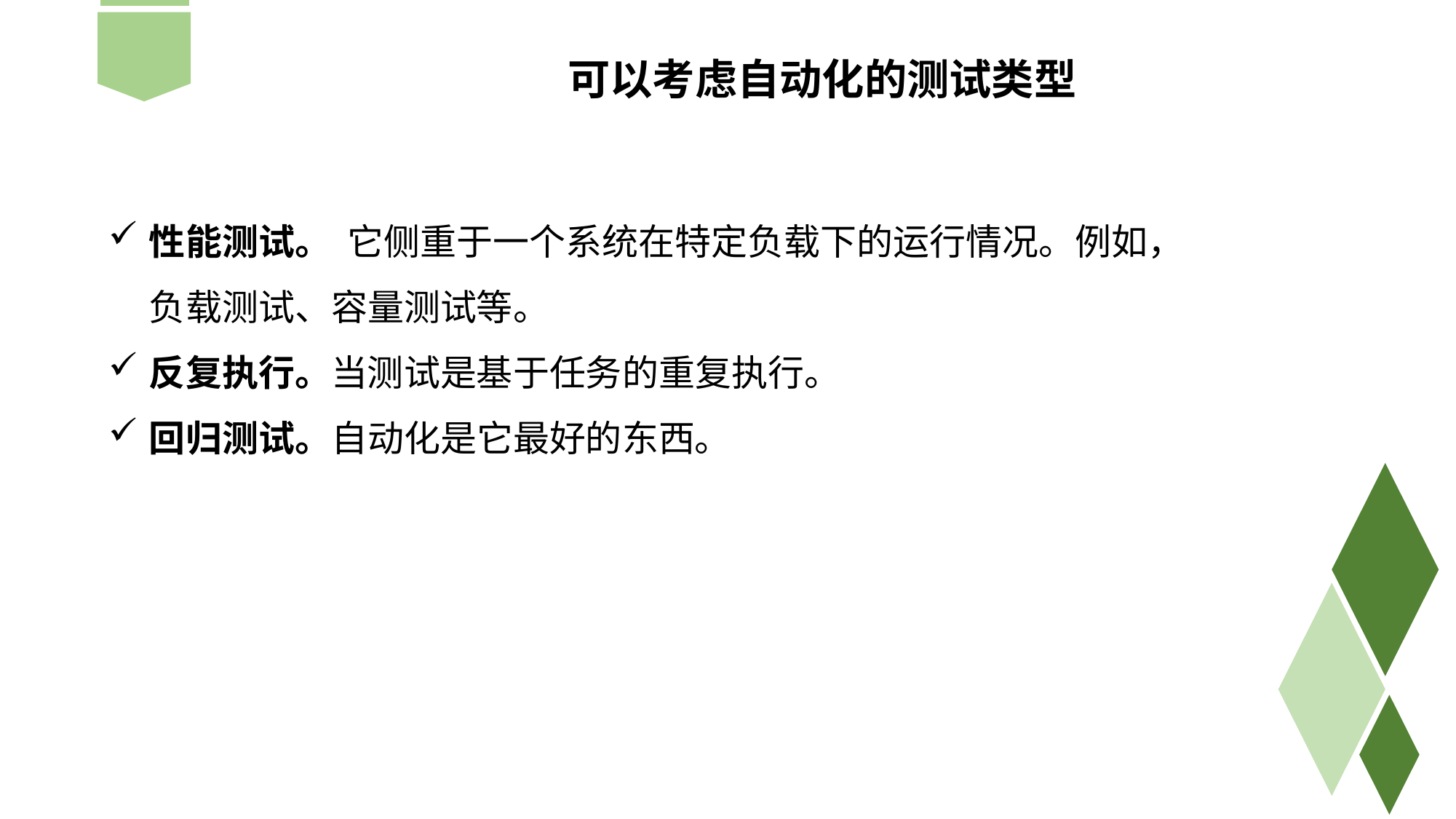

可以考虑自动化的测试类型
性能测试。  它侧重于一个系统在特定负载下的运行情况。例如，负载测试、容量测试等。
反复执行。当测试是基于任务的重复执行。
回归测试。自动化是它最好的东西。

24